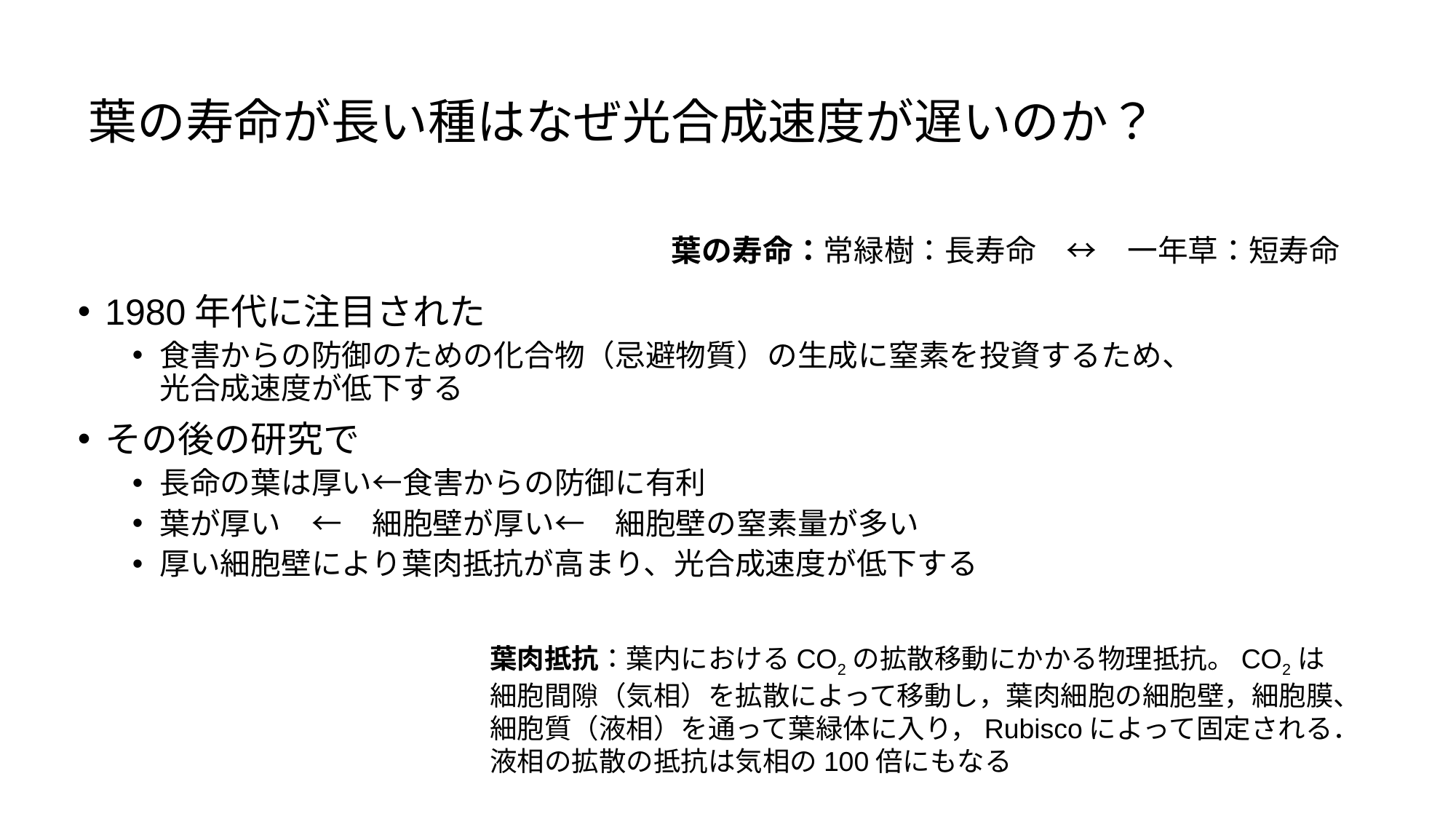

# 葉の寿命が長い種はなぜ光合成速度が遅いのか？
葉の寿命：常緑樹：長寿命　↔　一年草：短寿命
1980年代に注目された
食害からの防御のための化合物（忌避物質）の生成に窒素を投資するため、光合成速度が低下する
その後の研究で
長命の葉は厚い←食害からの防御に有利
葉が厚い　←　細胞壁が厚い←　細胞壁の窒素量が多い
厚い細胞壁により葉肉抵抗が高まり、光合成速度が低下する
葉肉抵抗：葉内におけるCO2の拡散移動にかかる物理抵抗。CO2は細胞間隙（気相）を拡散によって移動し，葉肉細胞の細胞壁，細胞膜、細胞質（液相）を通って葉緑体に入り，Rubiscoによって固定される．液相の拡散の抵抗は気相の100倍にもなる